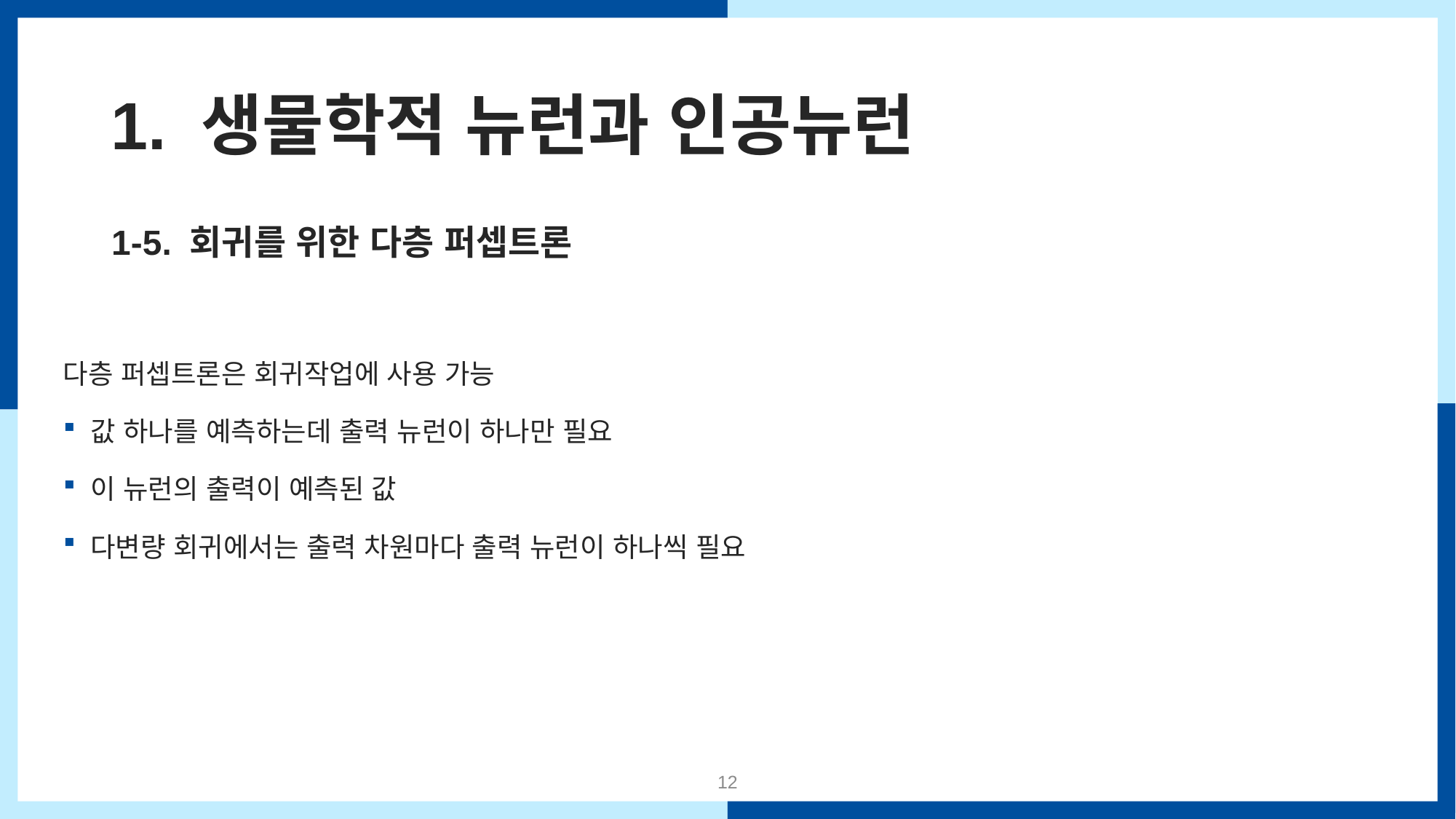

# 1. 생물학적 뉴런과 인공뉴런
     1-5. 회귀를 위한 다층 퍼셉트론

다층 퍼셉트론은 회귀작업에 사용 가능
값 하나를 예측하는데 출력 뉴런이 하나만 필요
이 뉴런의 출력이 예측된 값
다변량 회귀에서는 출력 차원마다 출력 뉴런이 하나씩 필요

12